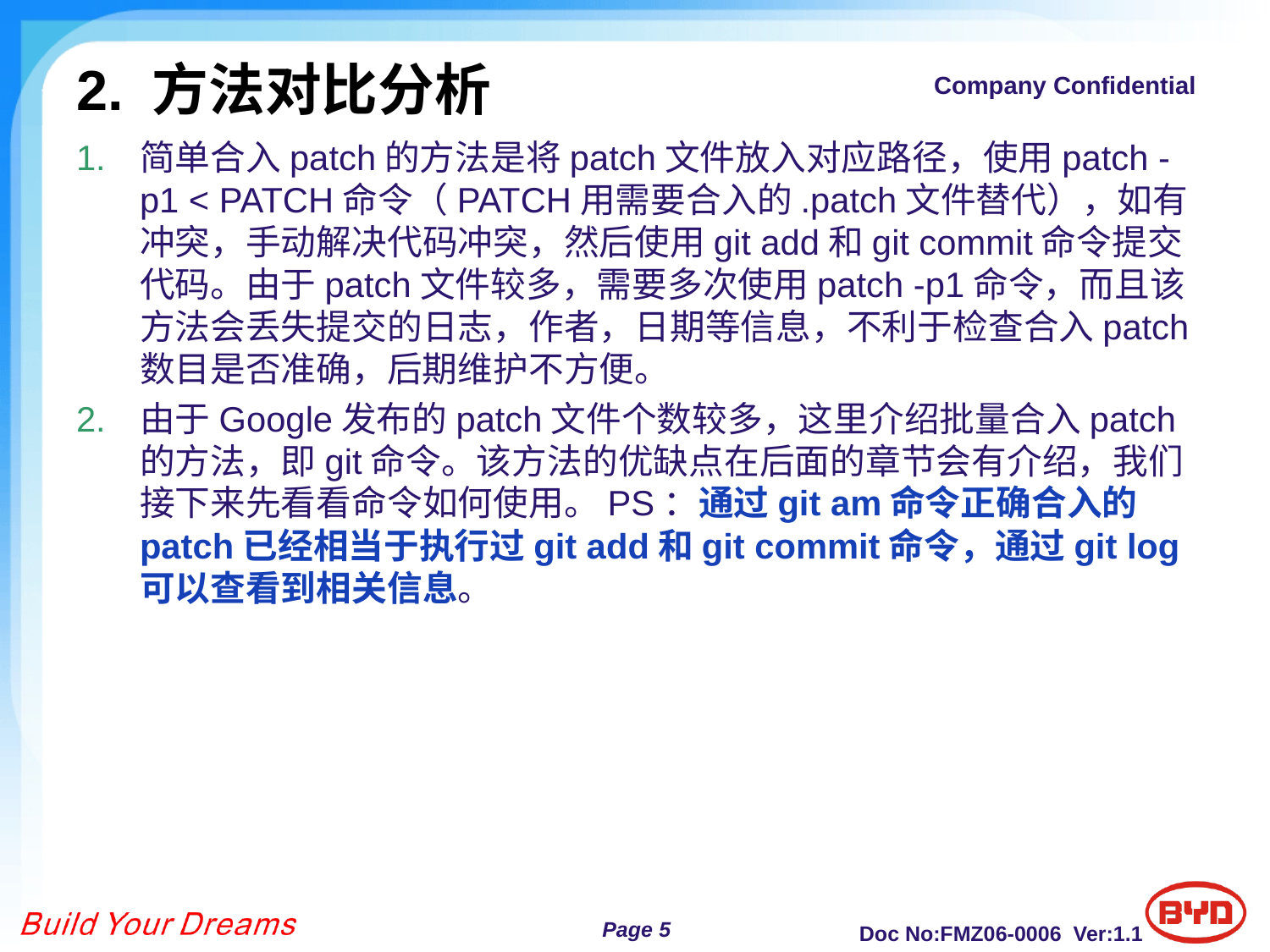

2. 方法对比分析
简单合入patch的方法是将patch文件放入对应路径，使用patch -p1 < PATCH命令（PATCH用需要合入的.patch文件替代），如有冲突，手动解决代码冲突，然后使用git add和git commit命令提交代码。由于patch文件较多，需要多次使用patch -p1命令，而且该方法会丢失提交的日志，作者，日期等信息，不利于检查合入patch数目是否准确，后期维护不方便。
由于Google发布的patch文件个数较多，这里介绍批量合入patch的方法，即git命令。该方法的优缺点在后面的章节会有介绍，我们接下来先看看命令如何使用。PS：通过git am命令正确合入的patch已经相当于执行过git add和git commit命令，通过git log可以查看到相关信息。